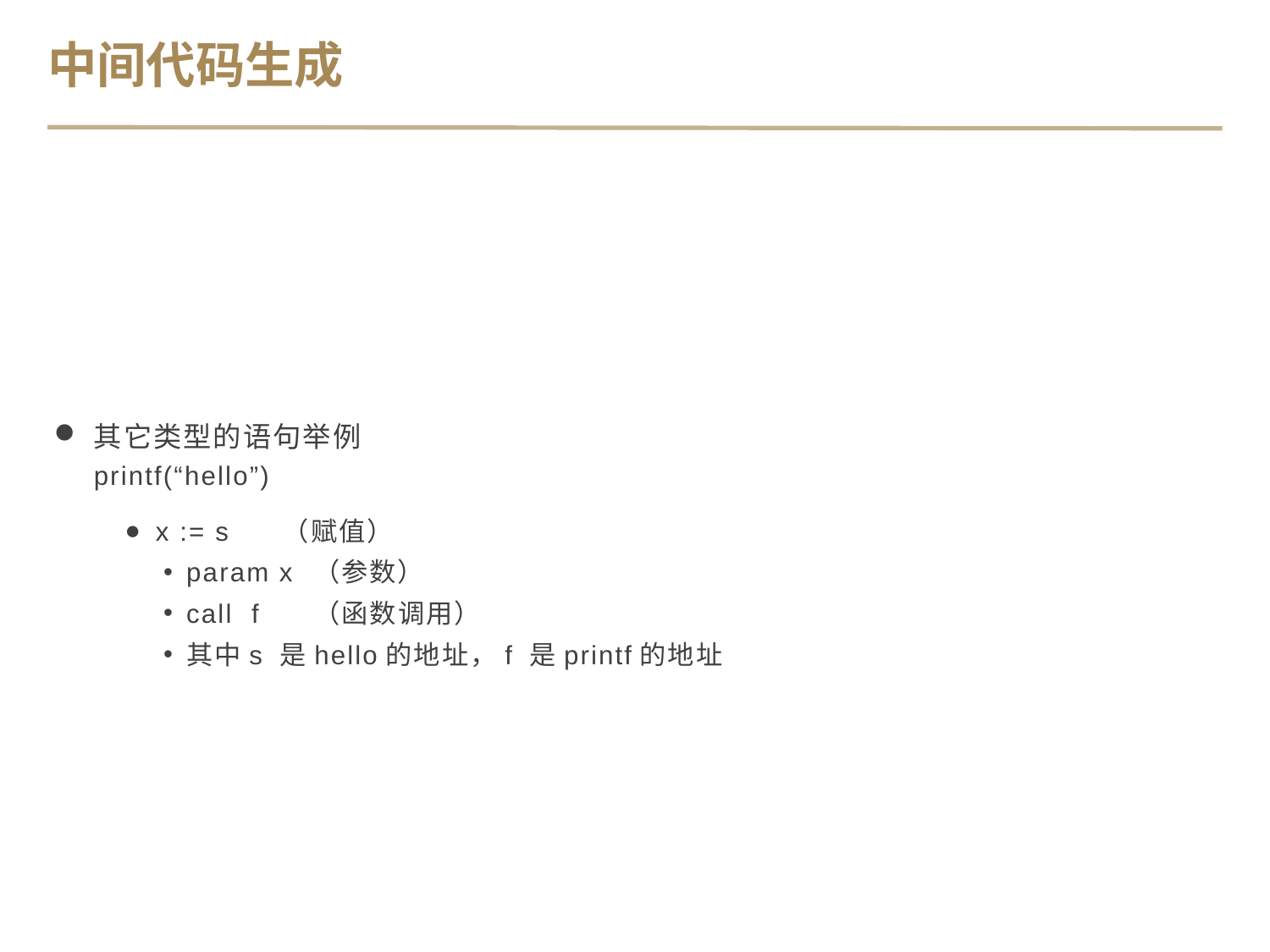

中间代码生成
其它类型的语句举例
printf(“hello”)
x := s	（赋值）
param x	（参数）
call  f	（函数调用）
其中s 是hello的地址，f 是printf的地址